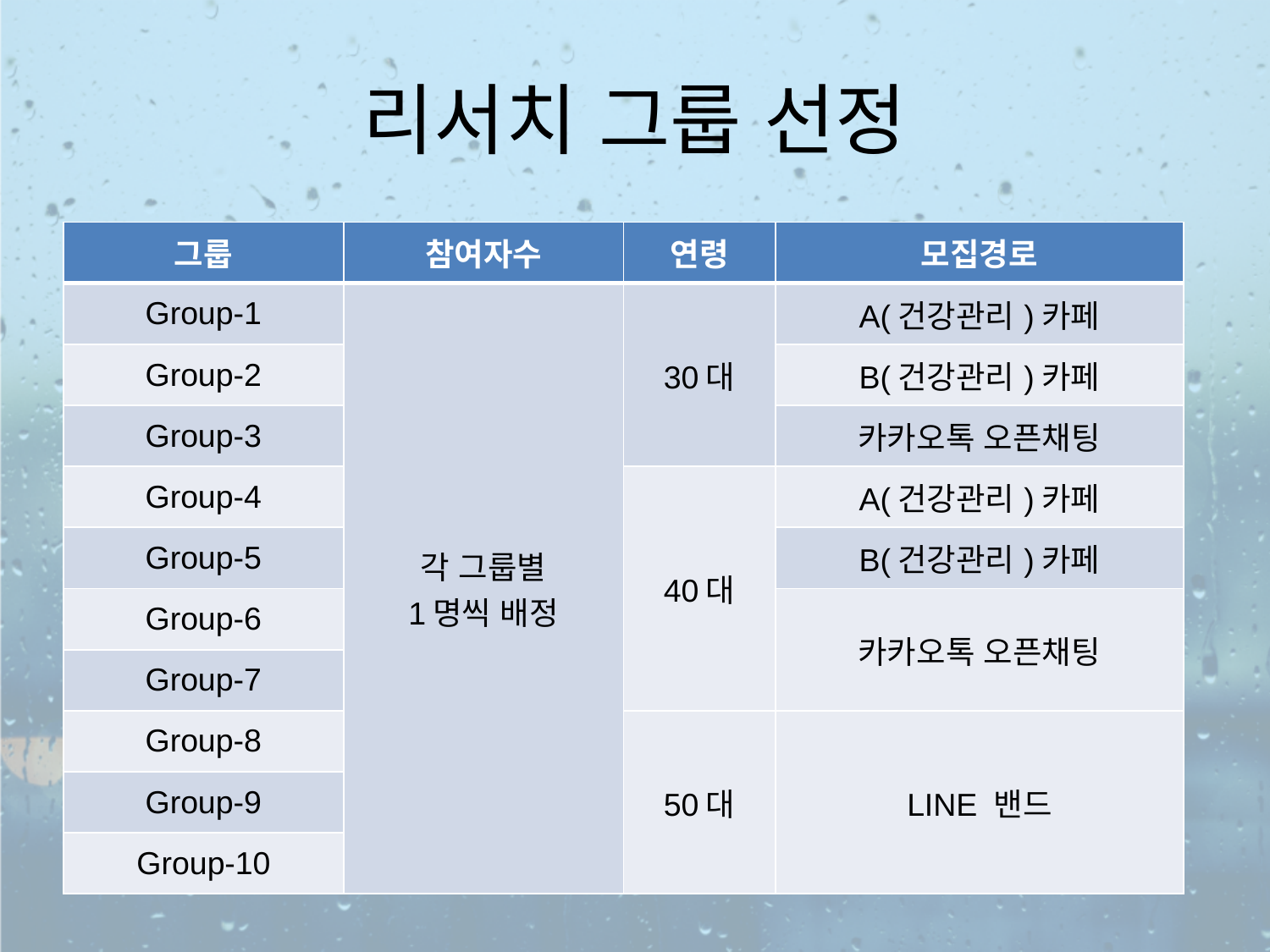

# 리서치 그룹 선정
| 그룹 | 참여자수 | 연령 | 모집경로 |
| --- | --- | --- | --- |
| Group-1 | 각 그룹별 1명씩 배정 | 30대 | A(건강관리)카페 |
| Group-2 |  |  | B(건강관리)카페 |
| Group-3 |  |  | 카카오톡 오픈채팅 |
| Group-4 |  | 40대 | A(건강관리)카페 |
| Group-5 |  |  | B(건강관리)카페 |
| Group-6 |  |  | 카카오톡 오픈채팅 |
| Group-7 |  |  |  |
| Group-8 |  | 50대 | LINE 밴드 |
| Group-9 |  |  |  |
| Group-10 |  |  |  |